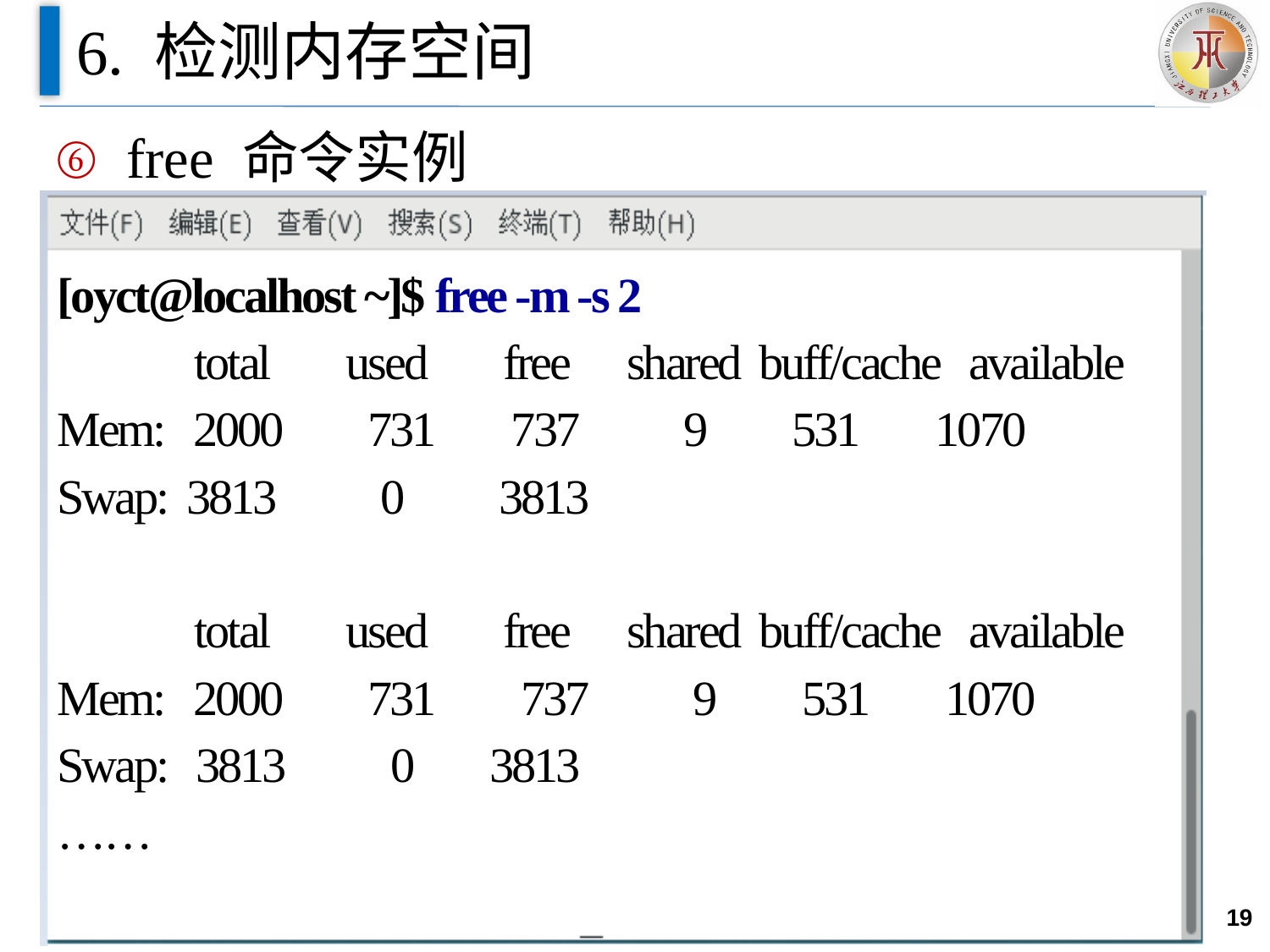

# 6. 检测内存空间
free 命令实例
[oyct@localhost ~]$ free -m -s 2
              total        used        free      shared  buff/cache   available
Mem:   2000         731        737           9         531        1070
Swap:  3813           0          3813

              total        used        free      shared  buff/cache   available
Mem:   2000         731         737           9         531        1070
Swap:   3813           0        3813
……
19